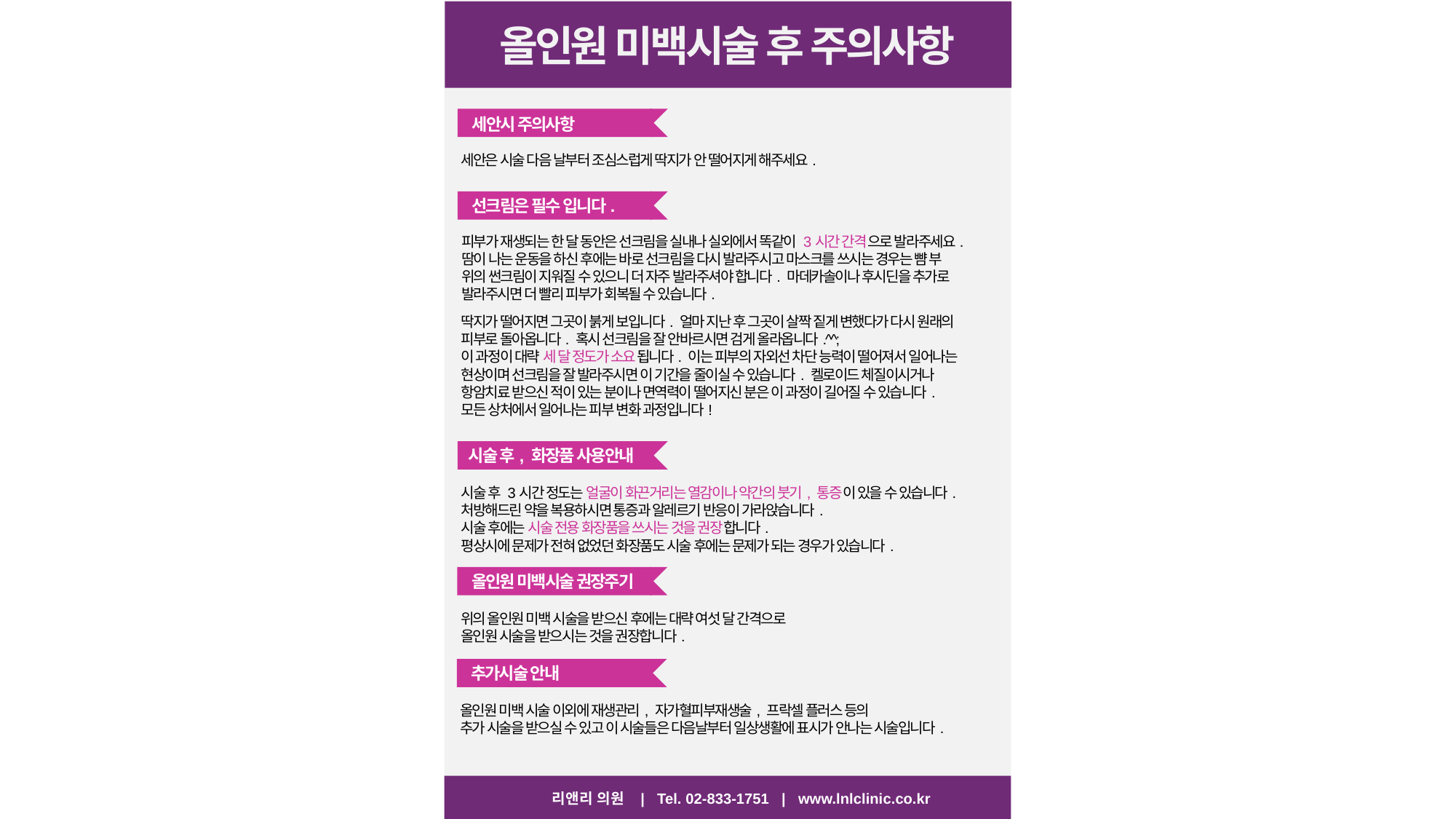

올인원 미백시술 후 주의사항
세안시 주의사항

세안은 시술 다음 날부터 조심스럽게 딱지가 안 떨어지게 해주세요.
선크림은 필수 입니다.

피부가 재생되는 한 달 동안은 선크림을 실내나 실외에서 똑같이 3시간 간격으로 발라주세요.
땀이 나는 운동을 하신 후에는 바로 선크림을 다시 발라주시고 마스크를 쓰시는 경우는 뺨 부
위의 썬크림이 지워질 수 있으니 더 자주 발라주셔야 합니다. 마데카솔이나 후시딘을 추가로
발라주시면 더 빨리 피부가 회복될 수 있습니다.
딱지가 떨어지면 그곳이 붉게 보입니다. 얼마 지난 후 그곳이 살짝 짙게 변했다가 다시 원래의
피부로 돌아옵니다. 혹시 선크림을 잘 안바르시면 검게 올라옵니다.^^;
이 과정이 대략 세 달 정도가 소요됩니다. 이는 피부의 자외선 차단 능력이 떨어져서 일어나는
현상이며 선크림을 잘 발라주시면 이 기간을 줄이실 수 있습니다. 켈로이드 체질이시거나
항암치료 받으신 적이 있는 분이나 면역력이 떨어지신 분은 이 과정이 길어질 수 있습니다.
모든 상처에서 일어나는 피부 변화 과정입니다!
시술 후, 화장품 사용안내

시술 후 3시간 정도는 얼굴이 화끈거리는 열감이나 약간의 붓기, 통증이 있을 수 있습니다.
처방해드린 약을 복용하시면 통증과 알레르기 반응이 가라앉습니다.
시술 후에는 시술 전용 화장품을 쓰시는 것을 권장합니다.
평상시에 문제가 전혀 없었던 화장품도 시술 후에는 문제가 되는 경우가 있습니다.
올인원 미백시술 권장주기

위의 올인원 미백 시술을 받으신 후에는 대략 여섯 달 간격으로
올인원 시술을 받으시는 것을 권장합니다.
추가시술 안내

올인원 미백 시술 이외에 재생관리, 자가혈피부재생술, 프락셀 플러스 등의
추가 시술을 받으실 수 있고 이 시술들은 다음날부터 일상생활에 표시가 안나는 시술입니다.

리앤리 의원   |   Tel. 02-833-1751   |   www.lnlclinic.co.kr